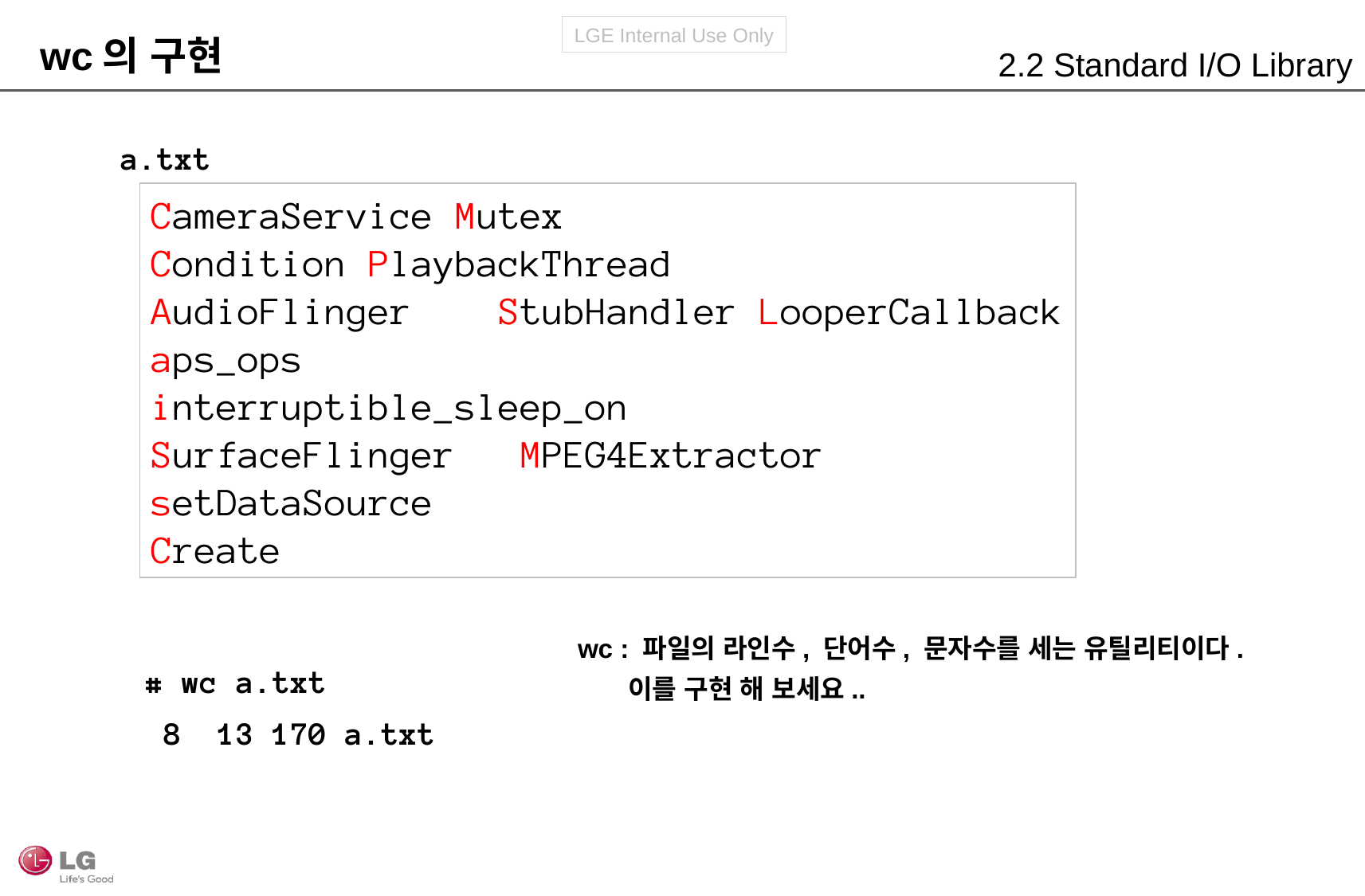

wc의 구현
2.2 Standard I/O Library

a.txt
CameraService Mutex
Condition PlaybackThread
AudioFlinger    StubHandler LooperCallback
aps_ops
interruptible_sleep_on
SurfaceFlinger   MPEG4Extractor
setDataSource
Create
wc : 파일의 라인수, 단어수, 문자수를 세는 유틸리티이다.
      이를 구현 해 보세요..
# wc a.txt
 8  13 170 a.txt